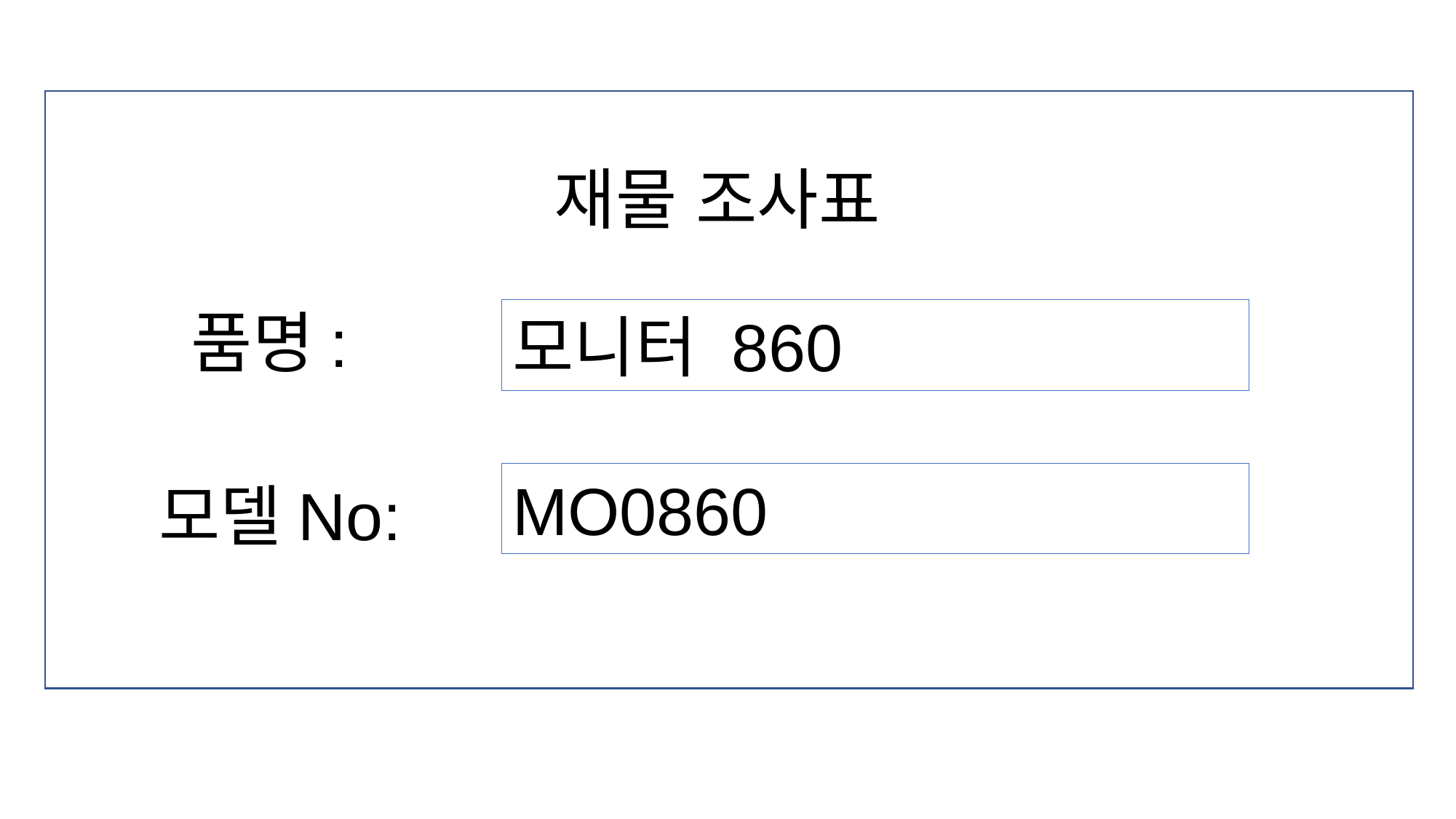

재물 조사표
품명:
모니터 860
MO0860
모델No: